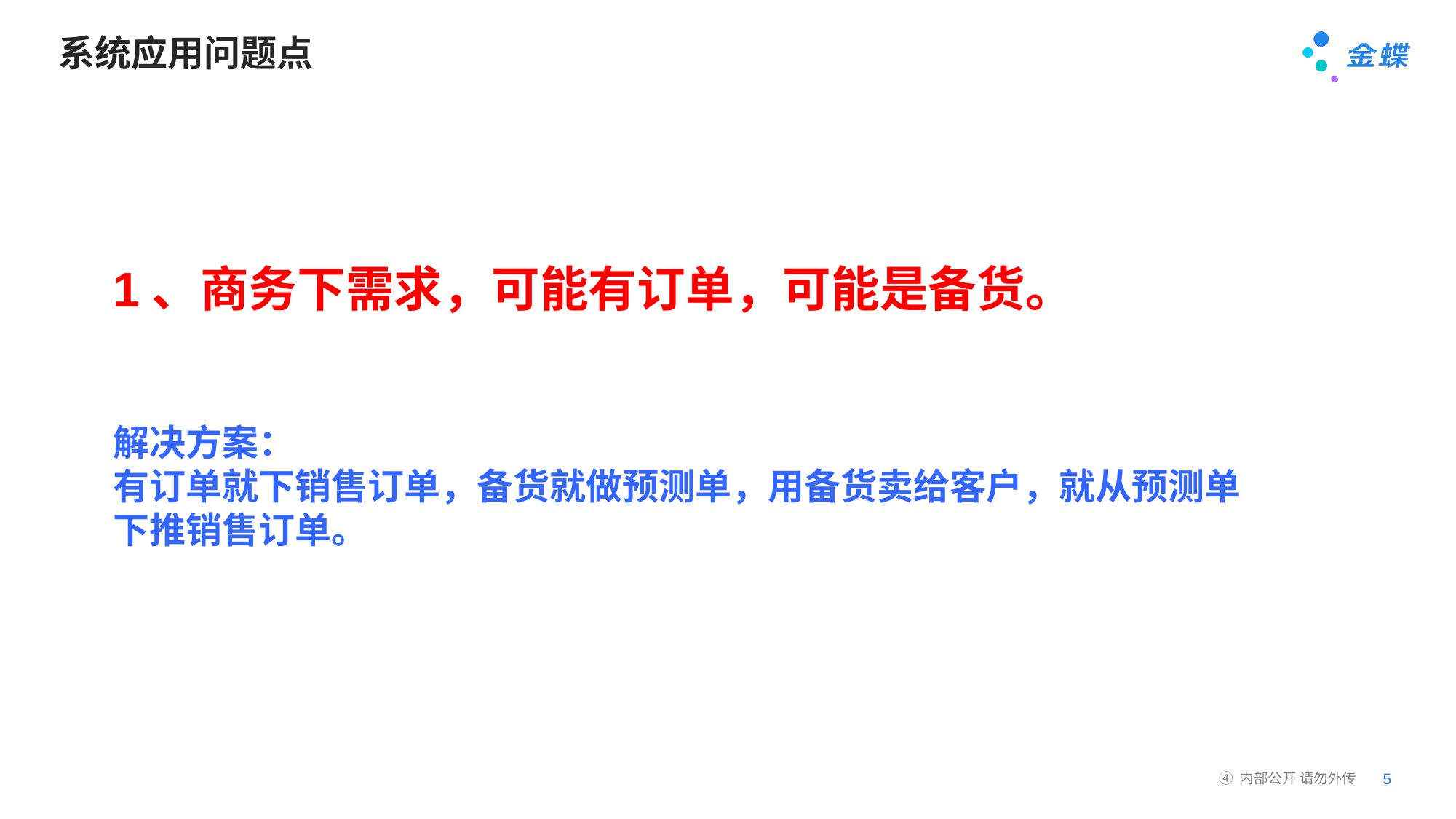

# 系统应用问题点
1、商务下需求，可能有订单，可能是备货。
解决方案：
有订单就下销售订单，备货就做预测单，用备货卖给客户，就从预测单
下推销售订单。